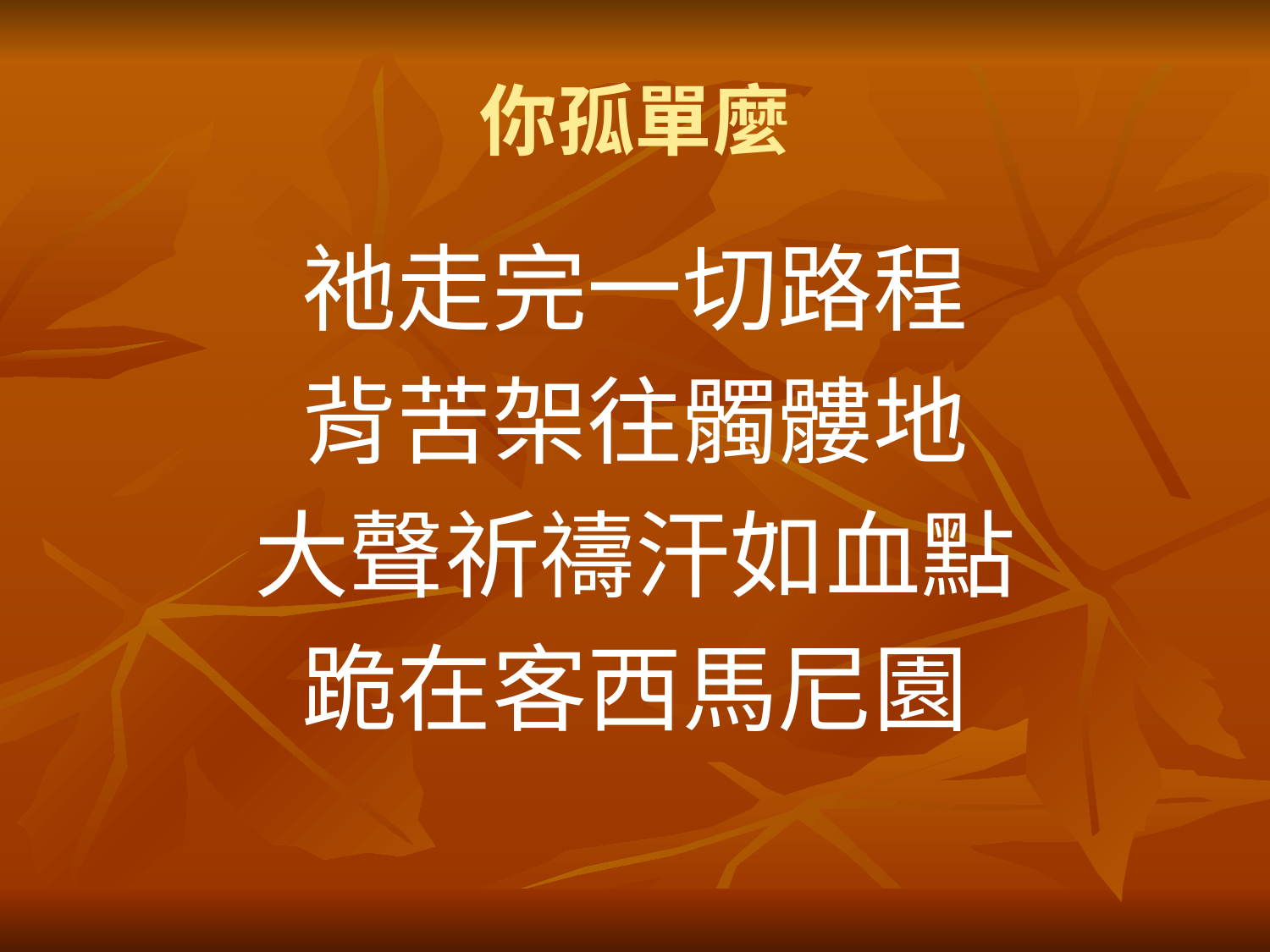

# 你孤單麼
祂走完一切路程
背苦架往髑髏地
大聲祈禱汗如血點
跪在客西馬尼園